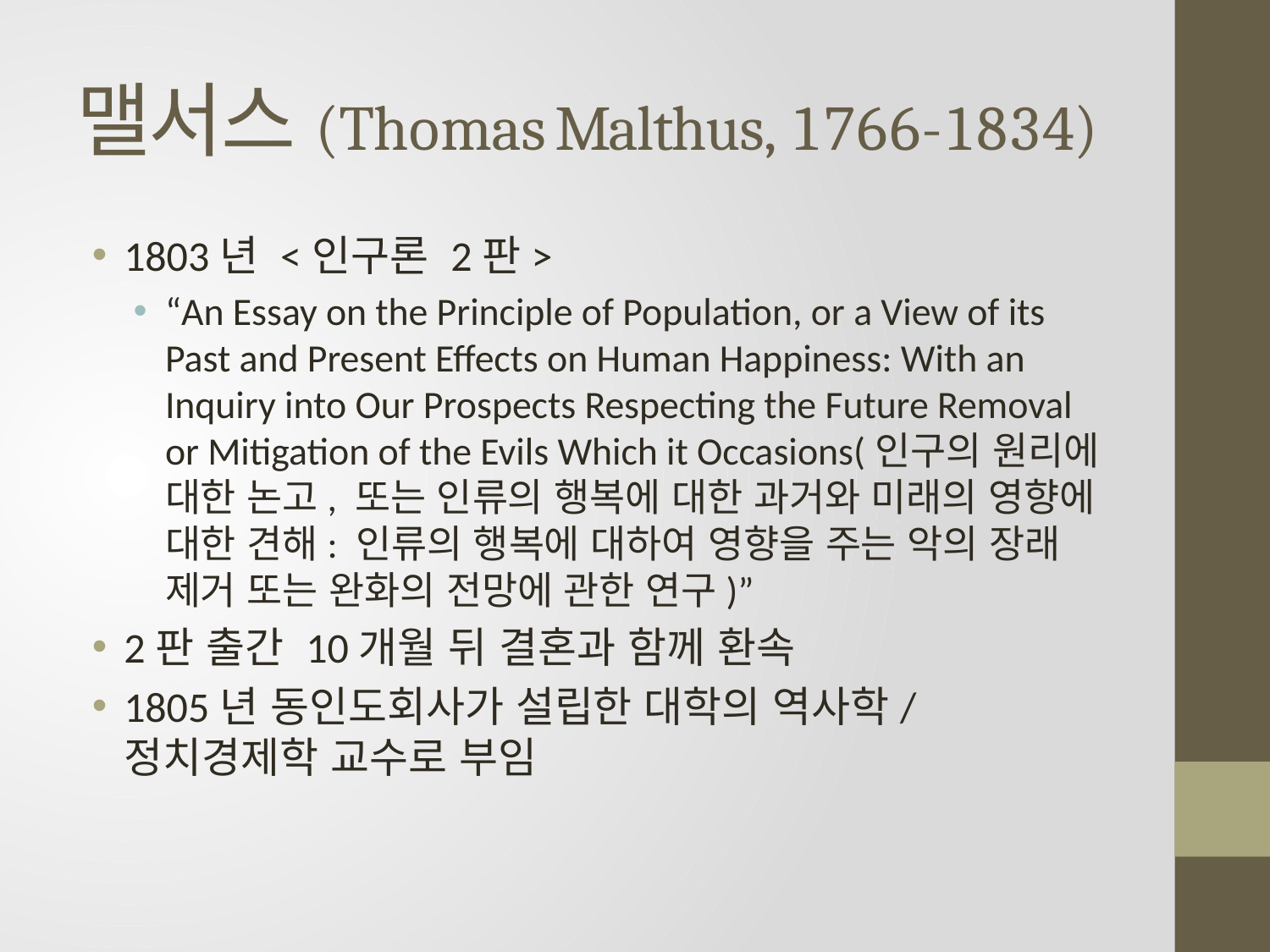

# 맬서스(Thomas Malthus, 1766-1834)
1803년 <인구론 2판>
“An Essay on the Principle of Population, or a View of its Past and Present Effects on Human Happiness: With an Inquiry into Our Prospects Respecting the Future Removal or Mitigation of the Evils Which it Occasions(인구의 원리에 대한 논고, 또는 인류의 행복에 대한 과거와 미래의 영향에 대한 견해: 인류의 행복에 대하여 영향을 주는 악의 장래 제거 또는 완화의 전망에 관한 연구)”
2판 출간 10개월 뒤 결혼과 함께 환속
1805년 동인도회사가 설립한 대학의 역사학/정치경제학 교수로 부임